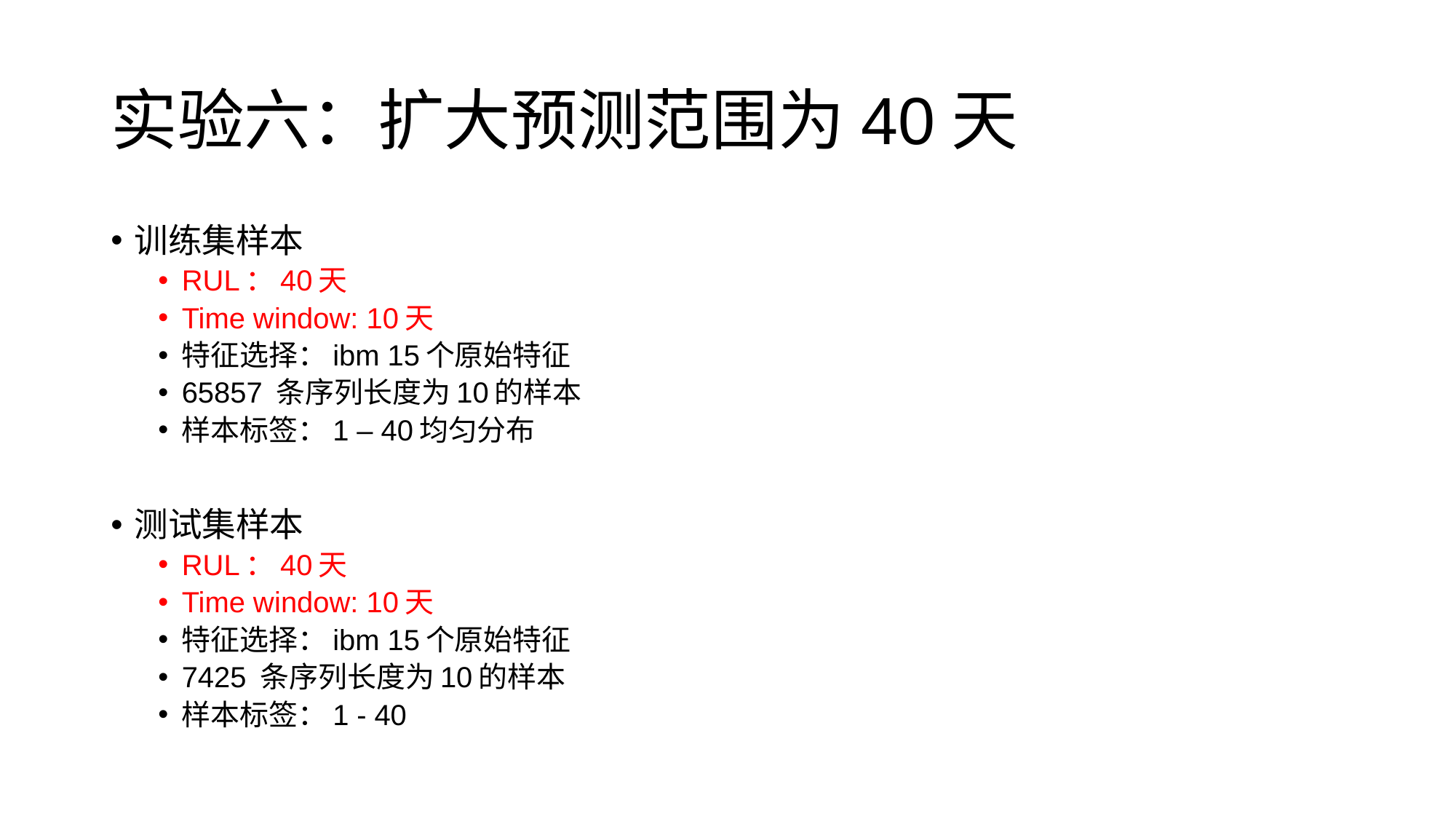

# 实验六：扩大预测范围为40天
训练集样本
RUL：40天
Time window: 10天
特征选择：ibm 15个原始特征
65857 条序列长度为10的样本
样本标签：1 – 40均匀分布

测试集样本
RUL：40天
Time window: 10天
特征选择：ibm 15个原始特征
7425 条序列长度为10的样本
样本标签：1 - 40